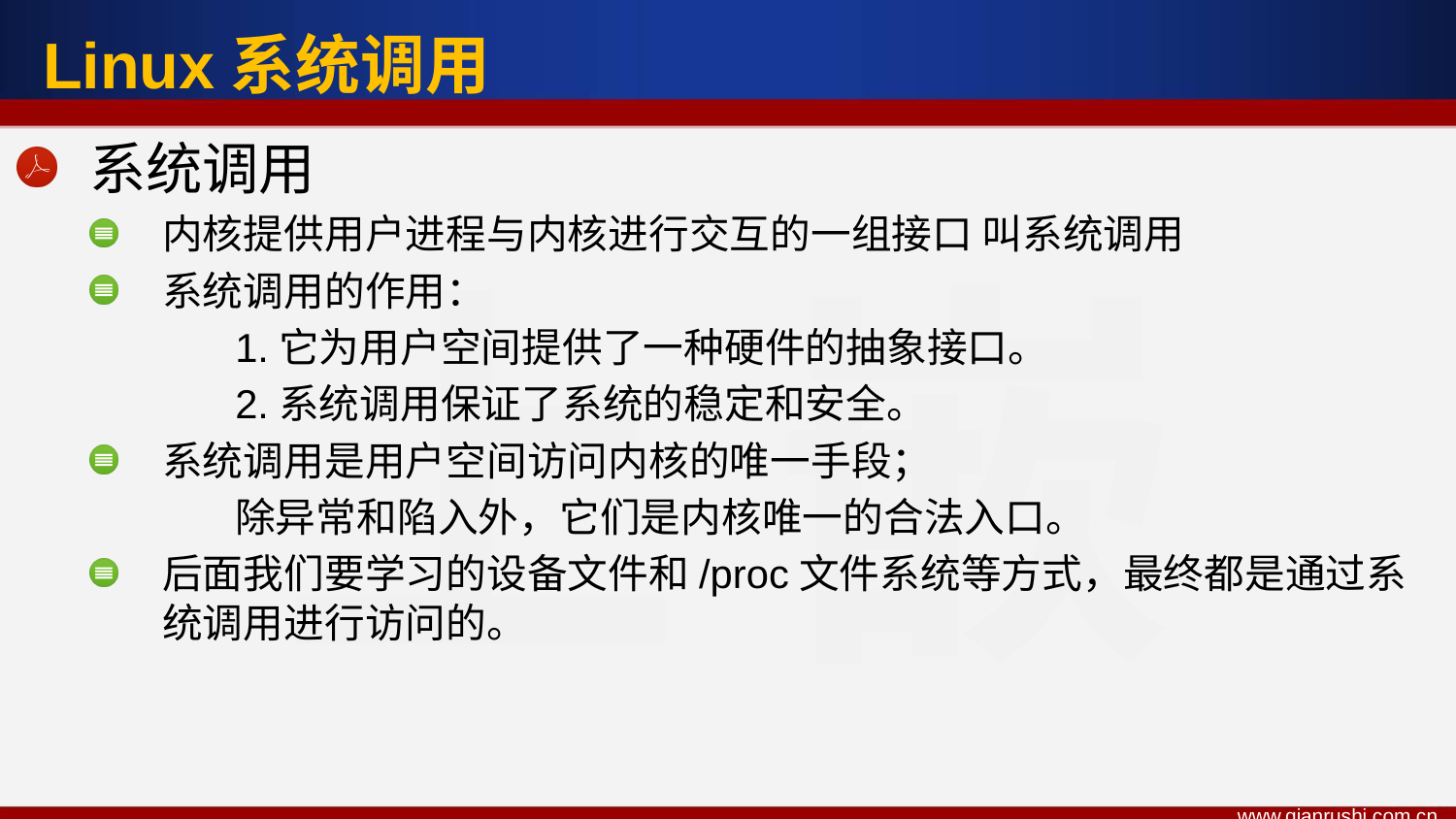

Linux系统调用
系统调用
内核提供用户进程与内核进行交互的一组接口 叫系统调用
系统调用的作用：
	1.它为用户空间提供了一种硬件的抽象接口。
	2.系统调用保证了系统的稳定和安全。
系统调用是用户空间访问内核的唯一手段；
	除异常和陷入外，它们是内核唯一的合法入口。
后面我们要学习的设备文件和/proc文件系统等方式，最终都是通过系统调用进行访问的。